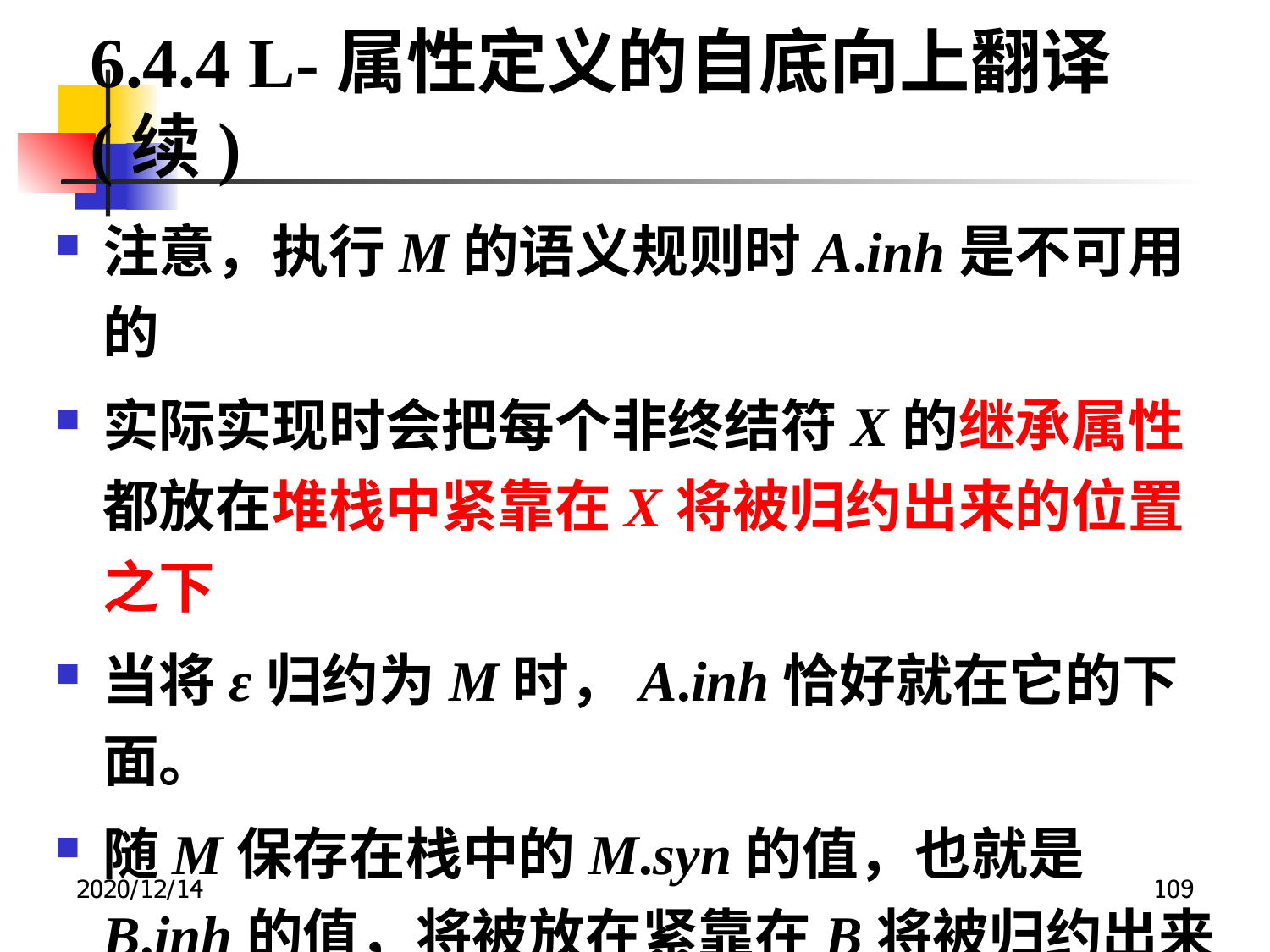

6.4.4 L-属性定义的自底向上翻译(续)
注意，执行M的语义规则时A.inh是不可用的
实际实现时会把每个非终结符X的继承属性都放在堆栈中紧靠在X将被归约出来的位置之下
当将ε归约为M时，A.inh恰好就在它的下面。
随M保存在栈中的M.syn的值，也就是B.inh的值，将被放在紧靠在B将被归约出来的位置之下，需要时同样可用。
2020/12/14
109